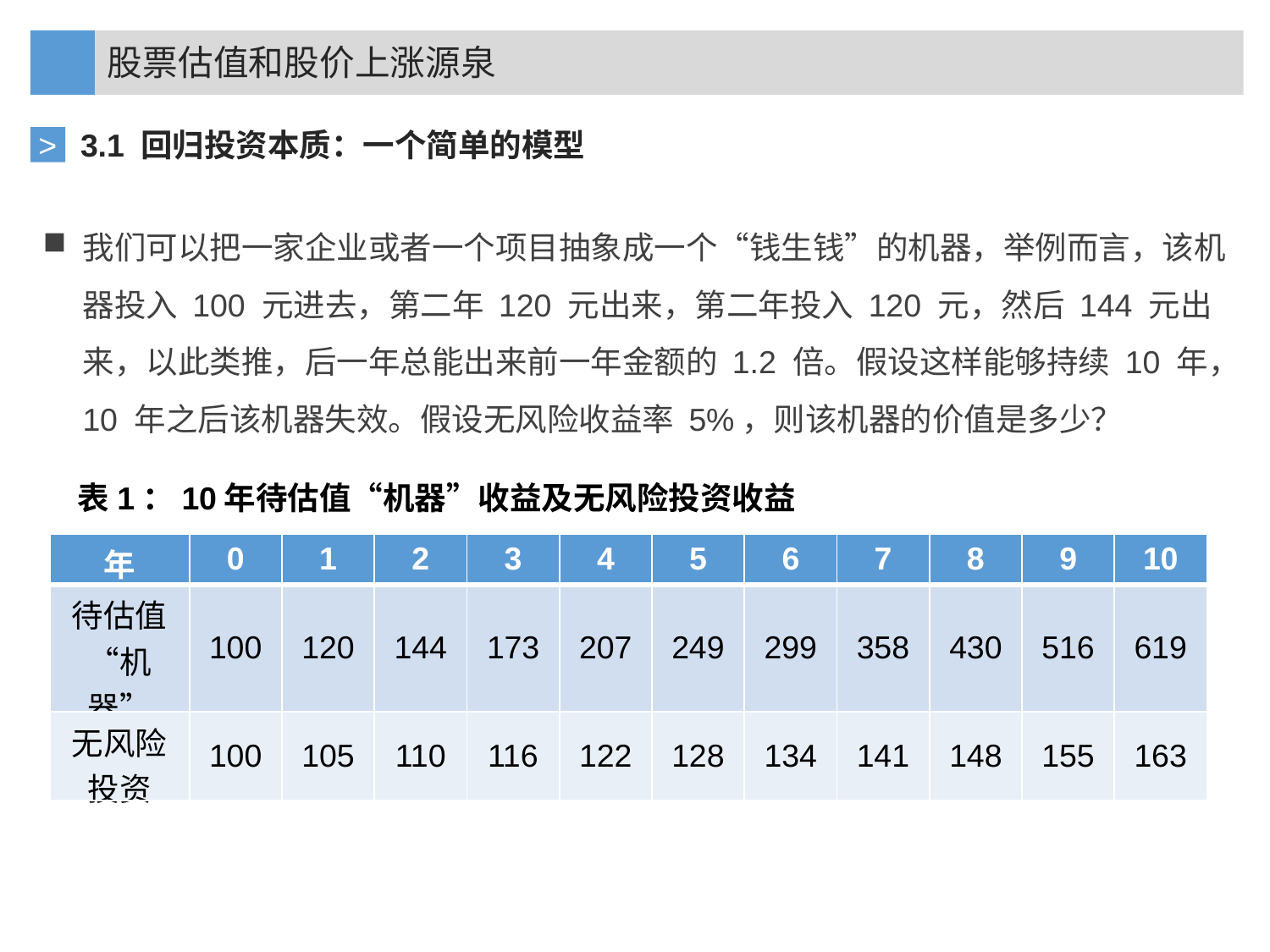

股票估值和股价上涨源泉
3.1 回归投资本质：一个简单的模型
>
我们可以把一家企业或者一个项目抽象成一个“钱生钱”的机器，举例而言，该机器投入 100 元进去，第二年 120 元出来，第二年投入 120 元，然后 144 元出来，以此类推，后一年总能出来前一年金额的 1.2 倍。假设这样能够持续 10 年，10 年之后该机器失效。假设无风险收益率 5%，则该机器的价值是多少？
表1：10年待估值“机器”收益及无风险投资收益
| 年 | 0 | 1 | 2 | 3 | 4 | 5 | 6 | 7 | 8 | 9 | 10 |
| --- | --- | --- | --- | --- | --- | --- | --- | --- | --- | --- | --- |
| 待估值“机器” | 100 | 120 | 144 | 173 | 207 | 249 | 299 | 358 | 430 | 516 | 619 |
| 无风险投资 | 100 | 105 | 110 | 116 | 122 | 128 | 134 | 141 | 148 | 155 | 163 |